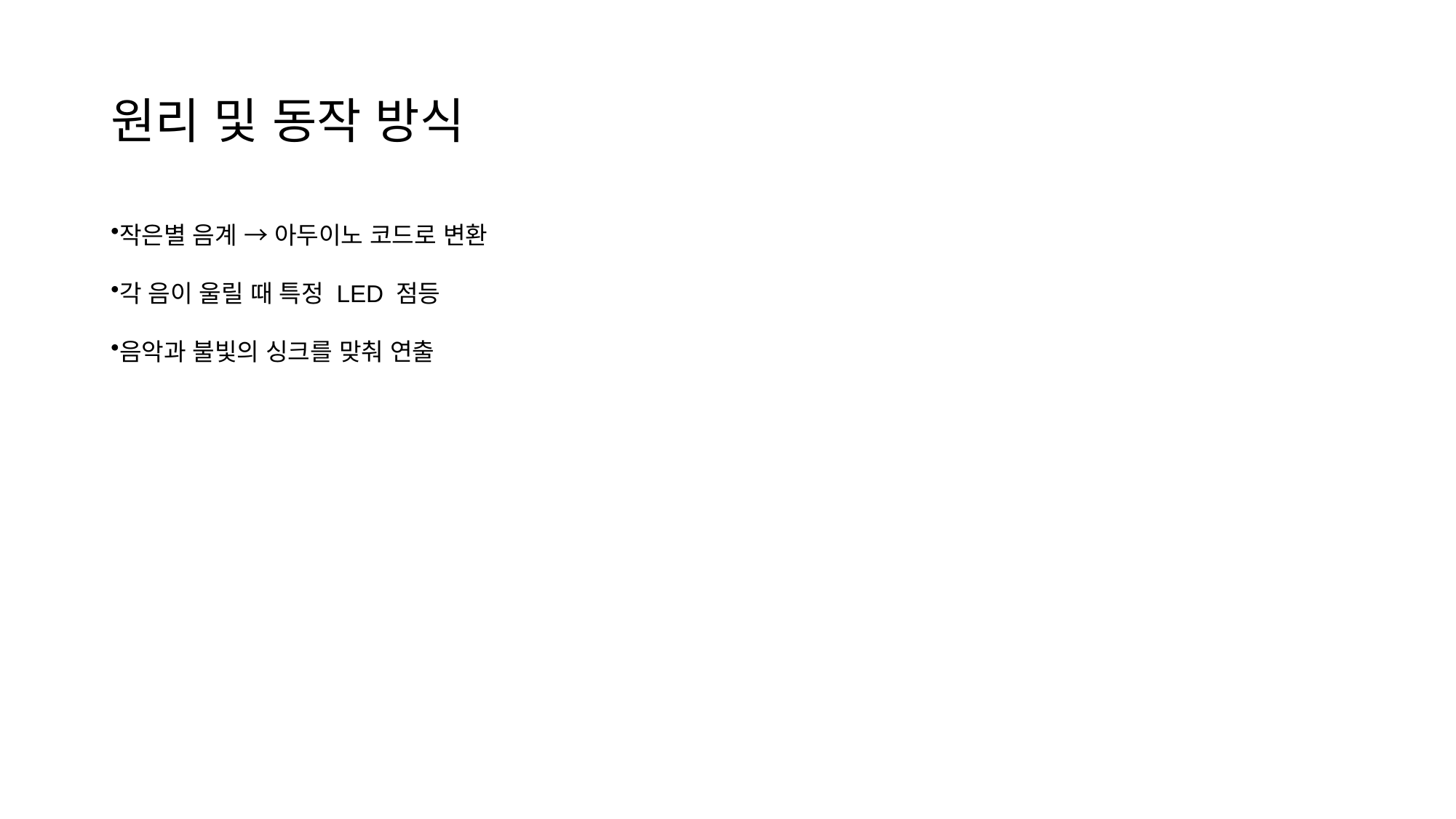

# 원리 및 동작 방식
작은별 음계 → 아두이노 코드로 변환

각 음이 울릴 때 특정 LED 점등

음악과 불빛의 싱크를 맞춰 연출